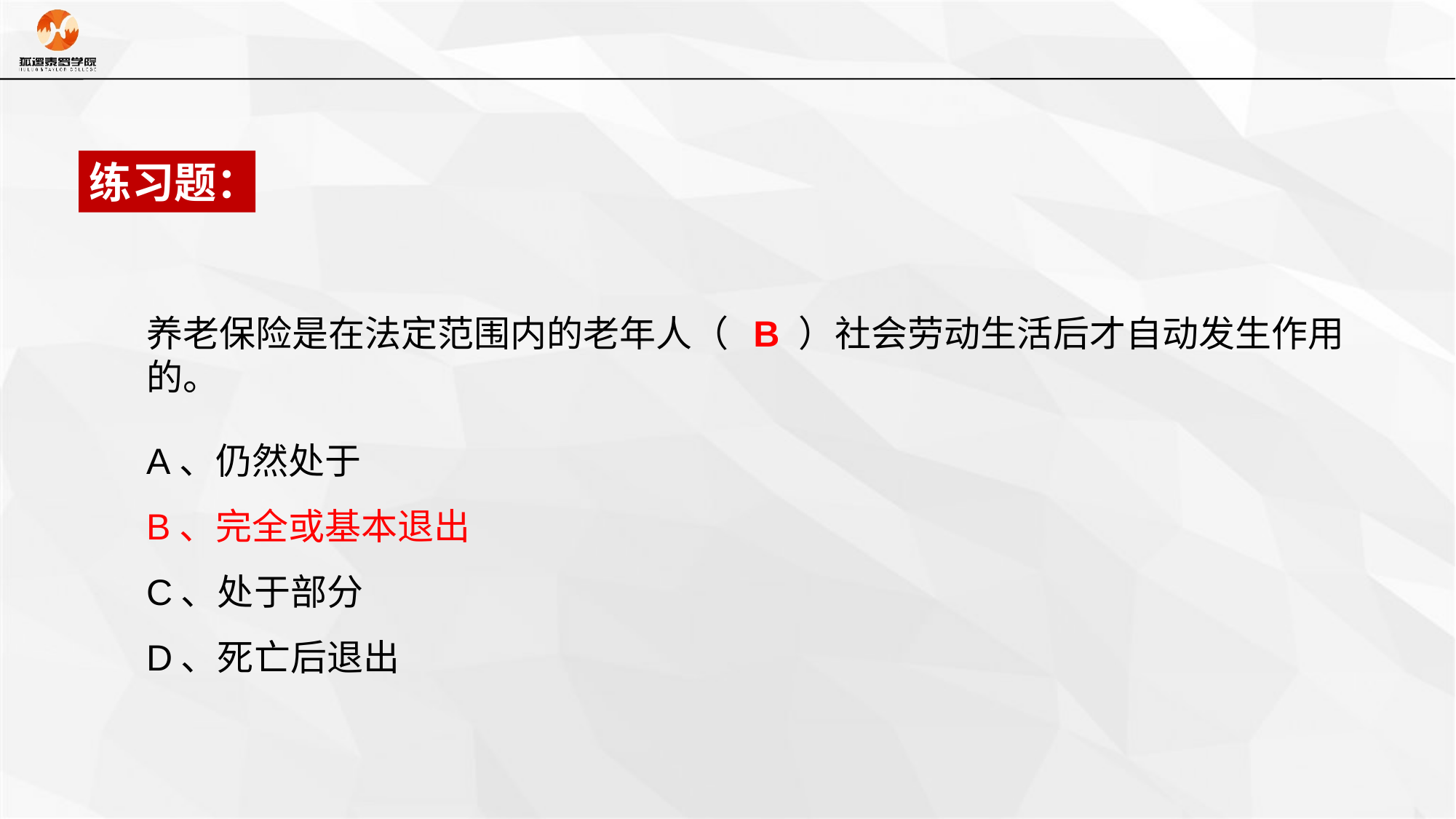

练习题：
养老保险是在法定范围内的老年人（  B ）社会劳动生活后才自动发生作用的。
A、仍然处于
B、完全或基本退出
C、处于部分
D、死亡后退出